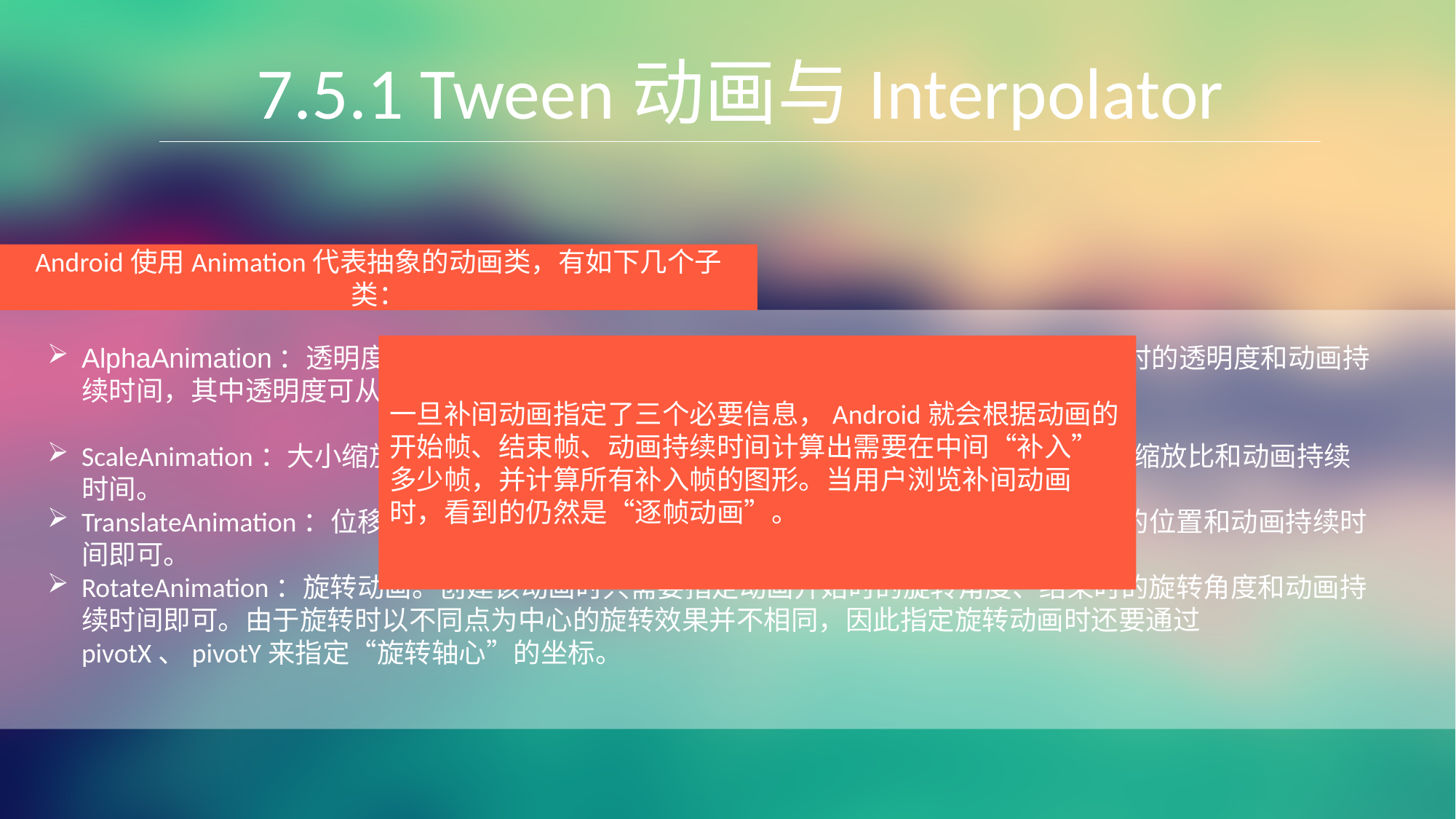

7.5.1 Tween动画与Interpolator
Android使用Animation代表抽象的动画类，有如下几个子类：

AlphaAnimation：透明度改变的动画。创建该动画时要指定动画开始时的透明度、结束时的透明度和动画持续时间，其中透明度可从0变化到1。

ScaleAnimation：大小缩放的动画。创建该动画时要指定动画开始时的缩放比、结束时的缩放比和动画持续时间。
TranslateAnimation：位移变化的动画。创建该动画时要指定动画开始时的位置、结束时的位置和动画持续时间即可。
RotateAnimation：旋转动画。创建该动画时只需要指定动画开始时的旋转角度、结束时的旋转角度和动画持续时间即可。由于旋转时以不同点为中心的旋转效果并不相同，因此指定旋转动画时还要通过pivotX、pivotY来指定“旋转轴心”的坐标。
一旦补间动画指定了三个必要信息，Android就会根据动画的开始帧、结束帧、动画持续时间计算出需要在中间“补入”多少帧，并计算所有补入帧的图形。当用户浏览补间动画时，看到的仍然是“逐帧动画”。